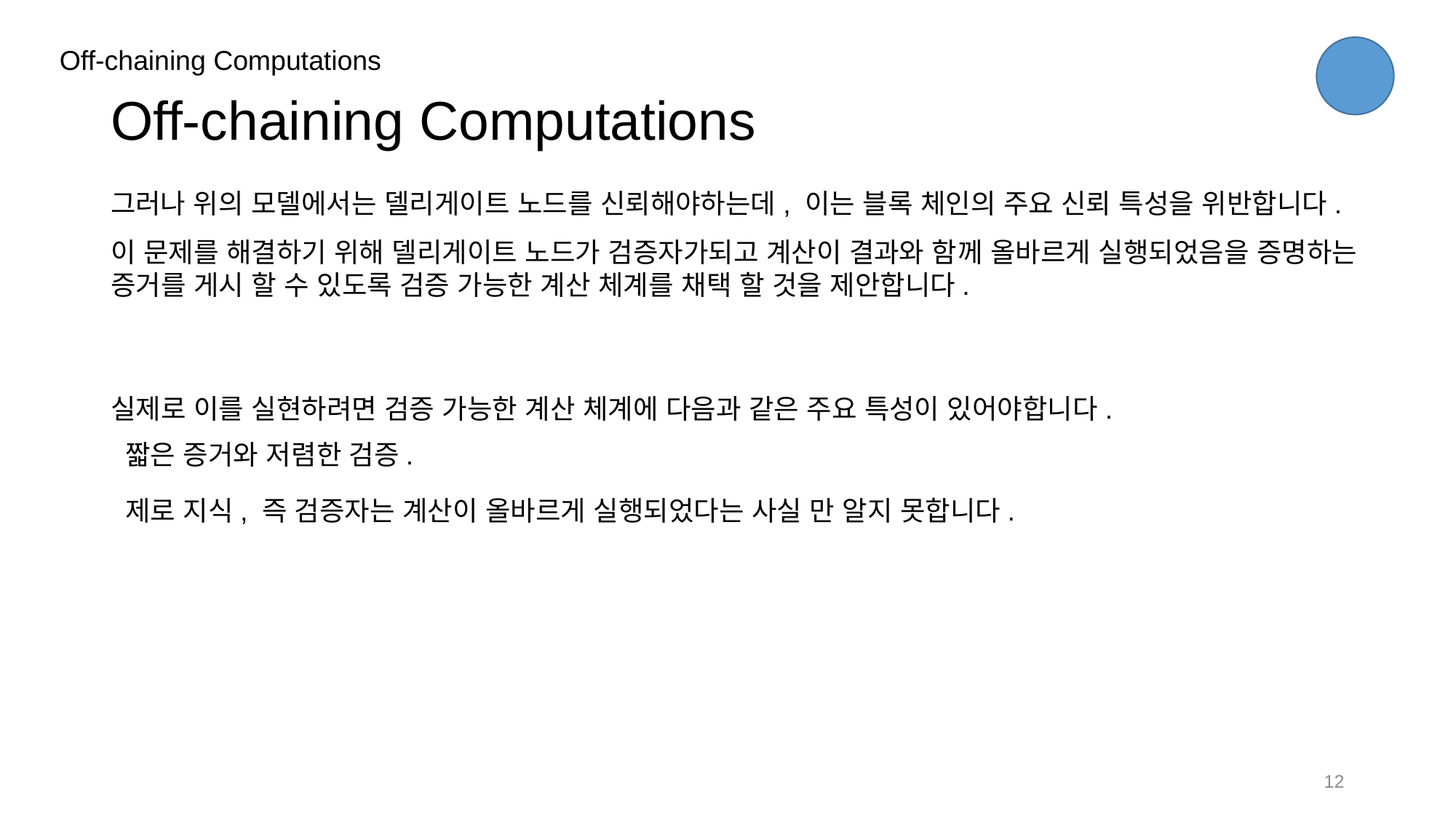

Off-chaining Computations

# Off-chaining Computations
그러나 위의 모델에서는 델리게이트 노드를 신뢰해야하는데, 이는 블록 체인의 주요 신뢰 특성을 위반합니다.
이 문제를 해결하기 위해 델리게이트 노드가 검증자가되고 계산이 결과와 함께 올바르게 실행되었음을 증명하는 증거를 게시 할 수 있도록 검증 가능한 계산 체계를 채택 할 것을 제안합니다.
실제로 이를 실현하려면 검증 가능한 계산 체계에 다음과 같은 주요 특성이 있어야합니다.
짧은 증거와 저렴한 검증.
제로 지식, 즉 검증자는 계산이 올바르게 실행되었다는 사실 만 알지 못합니다.
12